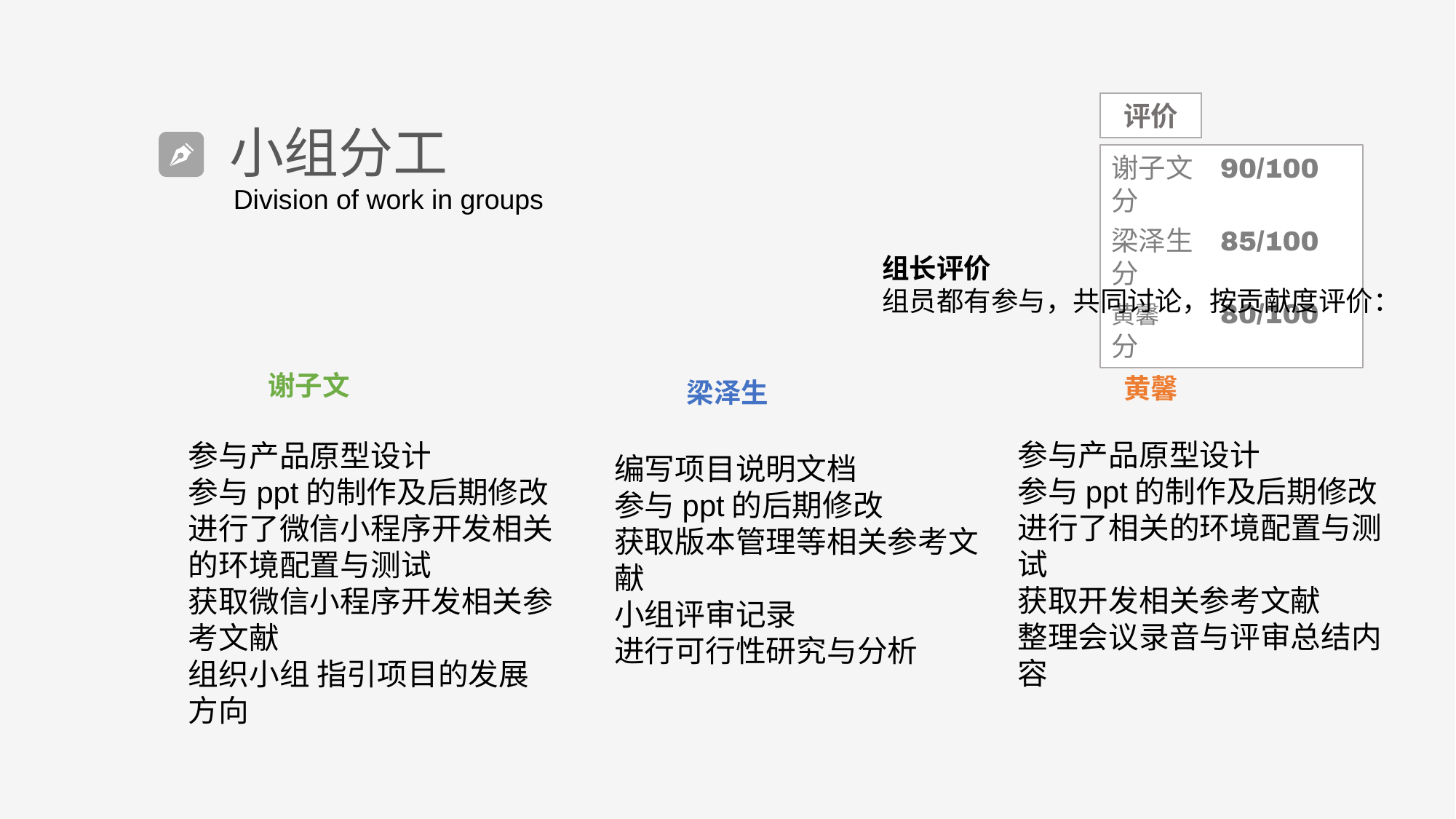

评价
小组分工

谢子文	90/100分
梁泽生 	85/100分
黄馨	80/100分
Division of work in groups
组长评价
组员都有参与，共同讨论，按贡献度评价：
谢子文

黄馨
梁泽生
参与产品原型设计
参与ppt的制作及后期修改
进行了相关的环境配置与测试
获取开发相关参考文献
整理会议录音与评审总结内容
参与产品原型设计
参与ppt的制作及后期修改
进行了微信小程序开发相关的环境配置与测试
获取微信小程序开发相关参考文献
组织小组 指引项目的发展方向
编写项目说明文档
参与ppt的后期修改
获取版本管理等相关参考文献
小组评审记录
进行可行性研究与分析